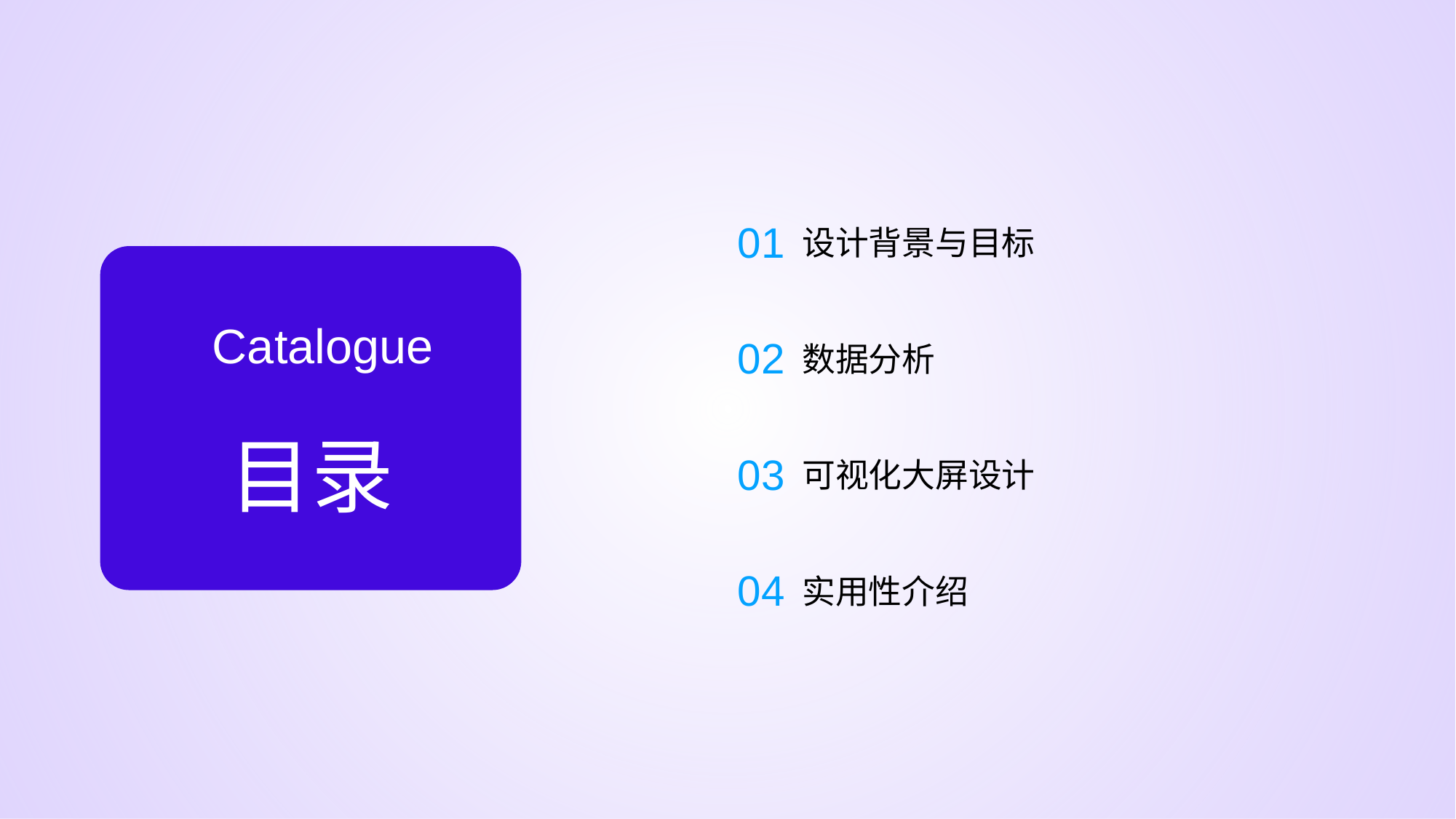

01
设计背景与目标

Catalogue
02
数据分析
目录
03
可视化大屏设计
04
实用性介绍